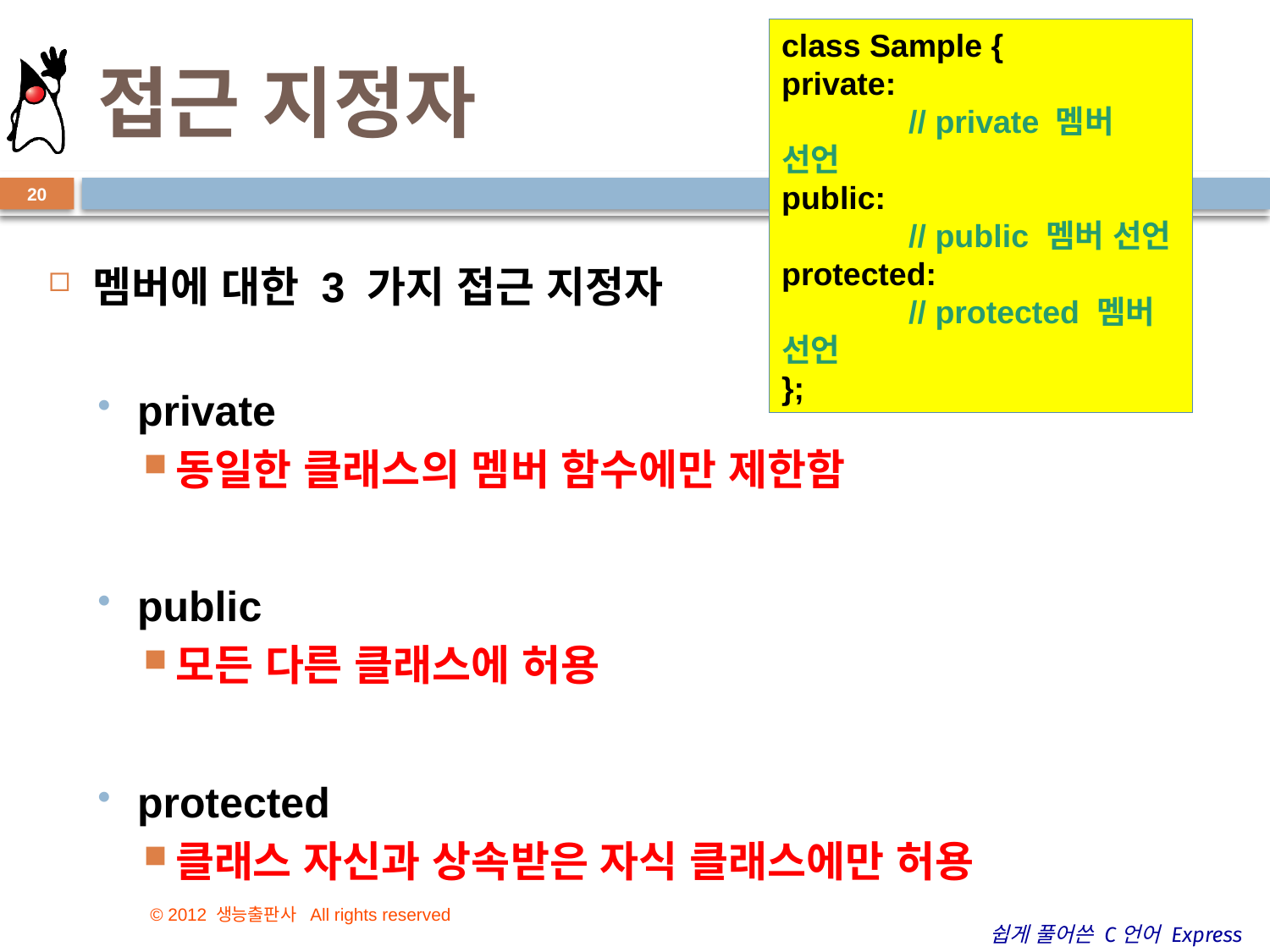

class Sample {
private:
	// private 멤버 선언
public:
	// public 멤버 선언
protected:
	// protected 멤버 선언
};
# 접근 지정자

멤버에 대한 3 가지 접근 지정자

private
동일한 클래스의 멤버 함수에만 제한함

public
모든 다른 클래스에 허용

protected
클래스 자신과 상속받은 자식 클래스에만 허용
20